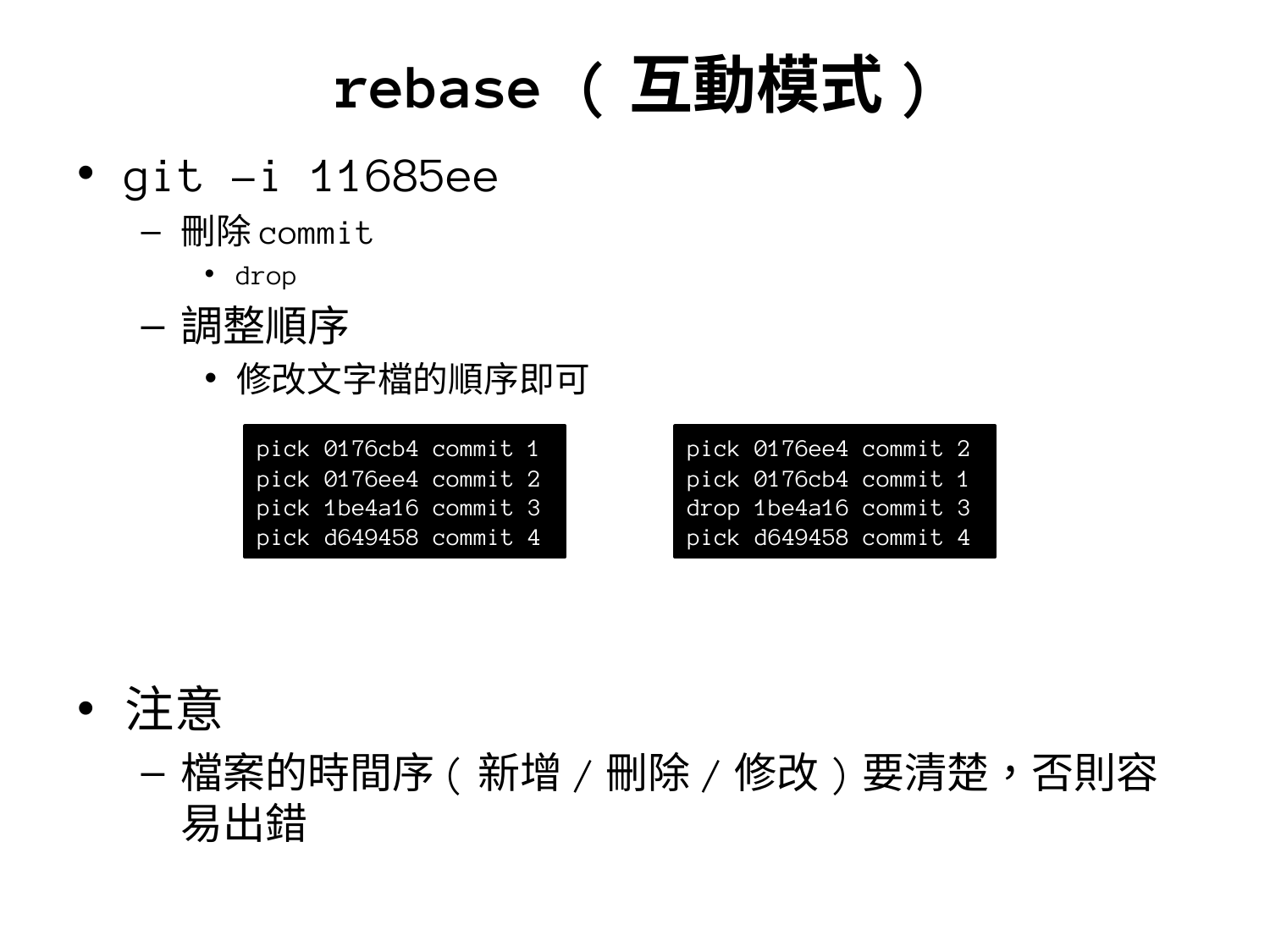

# rebase (互動模式)
git -i 11685ee
刪除commit
drop
調整順序
修改文字檔的順序即可

注意
檔案的時間序(新增/刪除/修改)要清楚，否則容易出錯

pick 0176cb4 commit 1
pick 0176ee4 commit 2
pick 1be4a16 commit 3
pick d649458 commit 4
pick 0176ee4 commit 2
pick 0176cb4 commit 1
drop 1be4a16 commit 3
pick d649458 commit 4